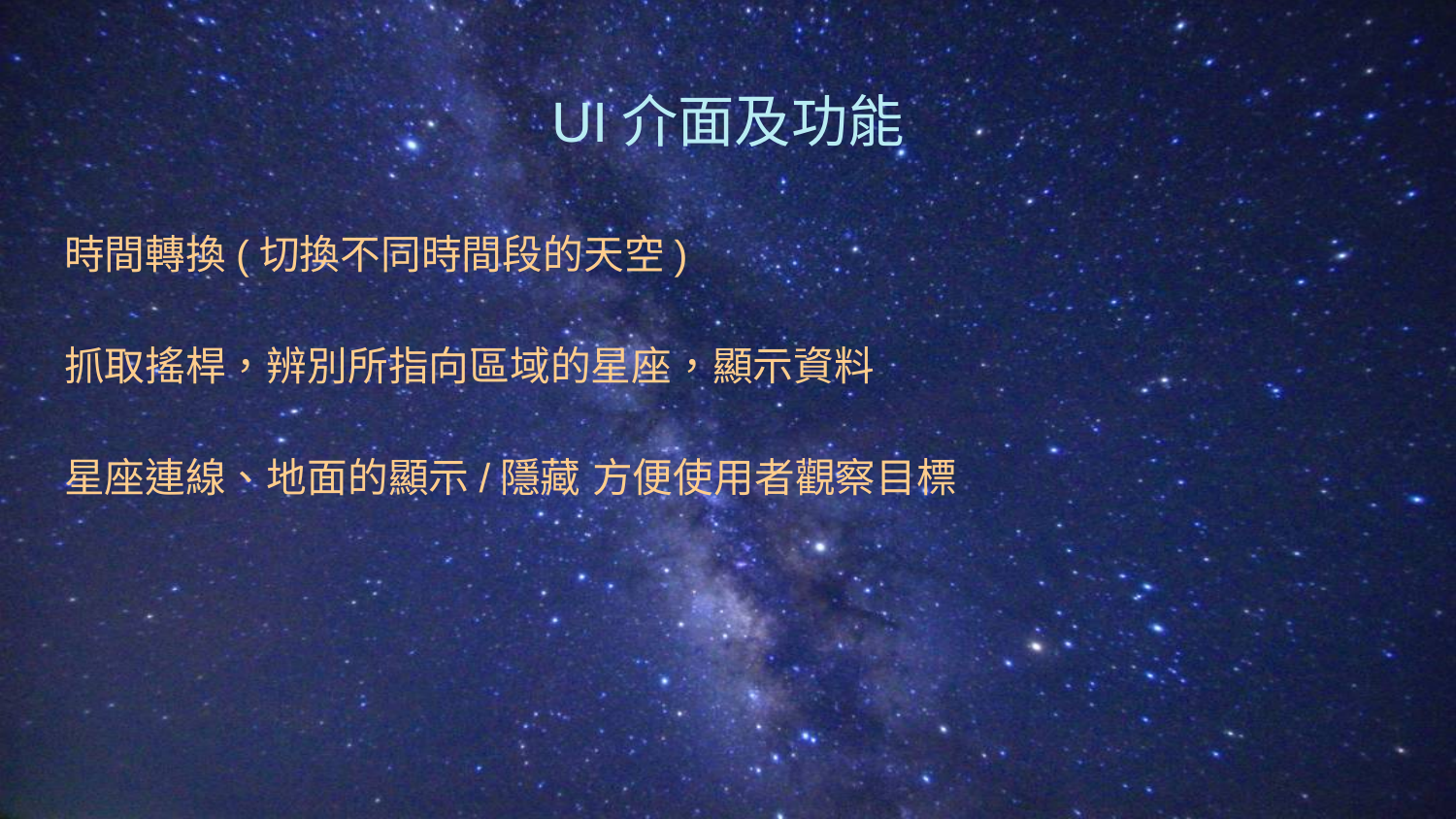

# UI介面及功能
時間轉換(切換不同時間段的天空)

抓取搖桿，辨別所指向區域的星座，顯示資料

星座連線、地面的顯示/隱藏 方便使用者觀察目標